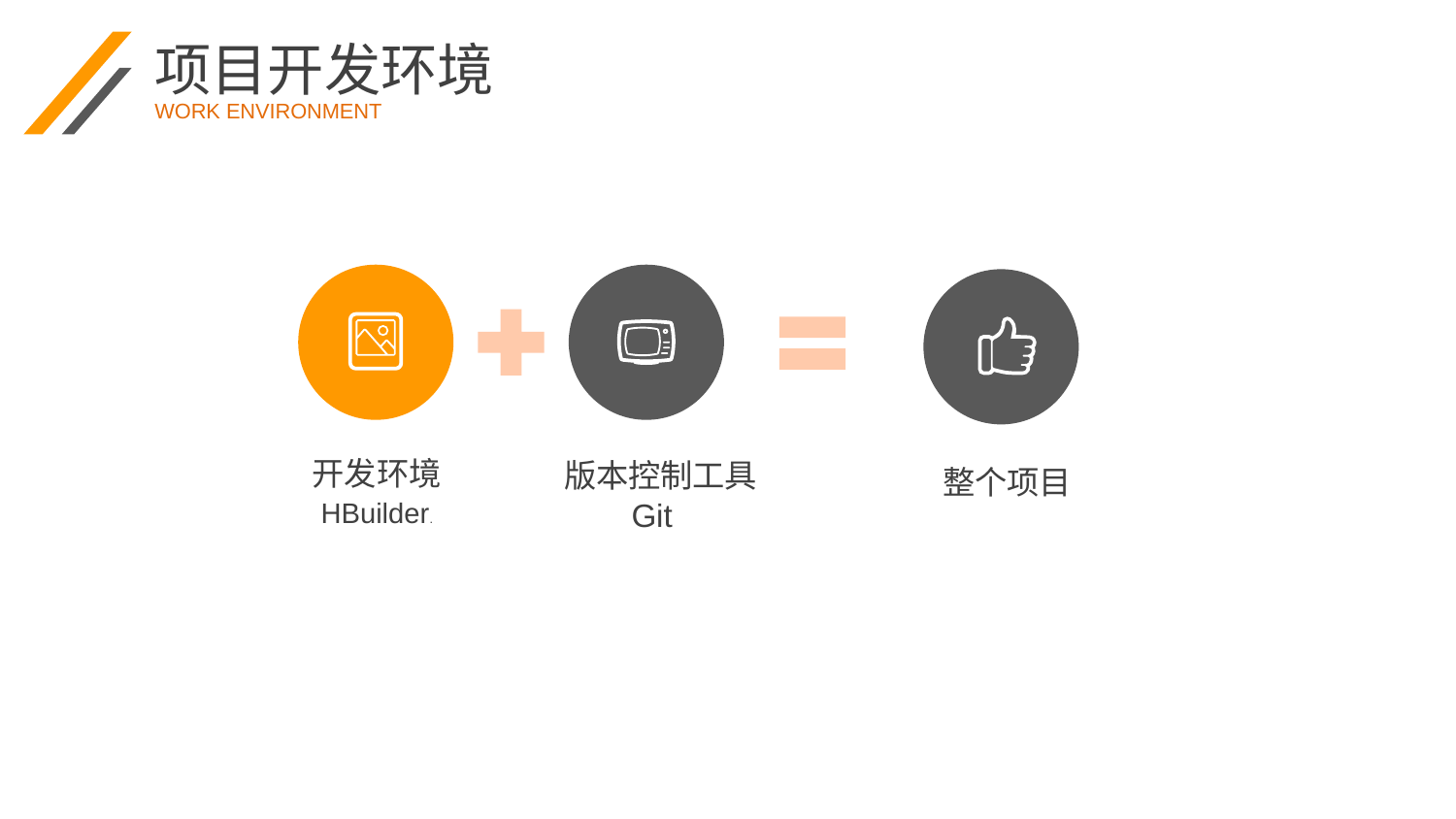

项目开发环境
WORK ENVIRONMENT

开发环境
HBuilder.
版本控制工具
Git
整个项目